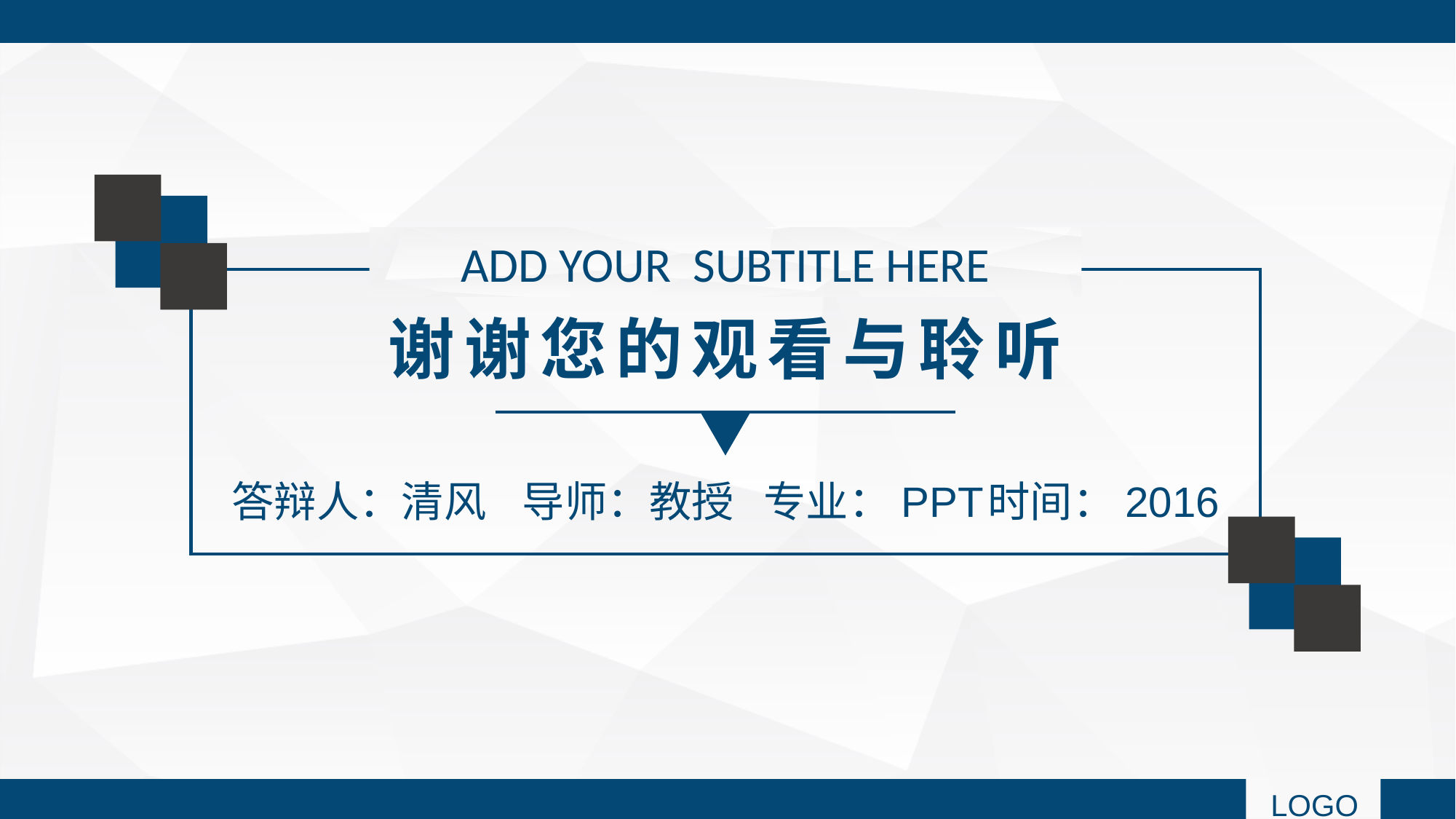

ADD YOUR  SUBTITLE HERE

谢谢您的观看与聆听

答辩人：清风
导师：教授
专业：PPT
时间：2016

LOGO